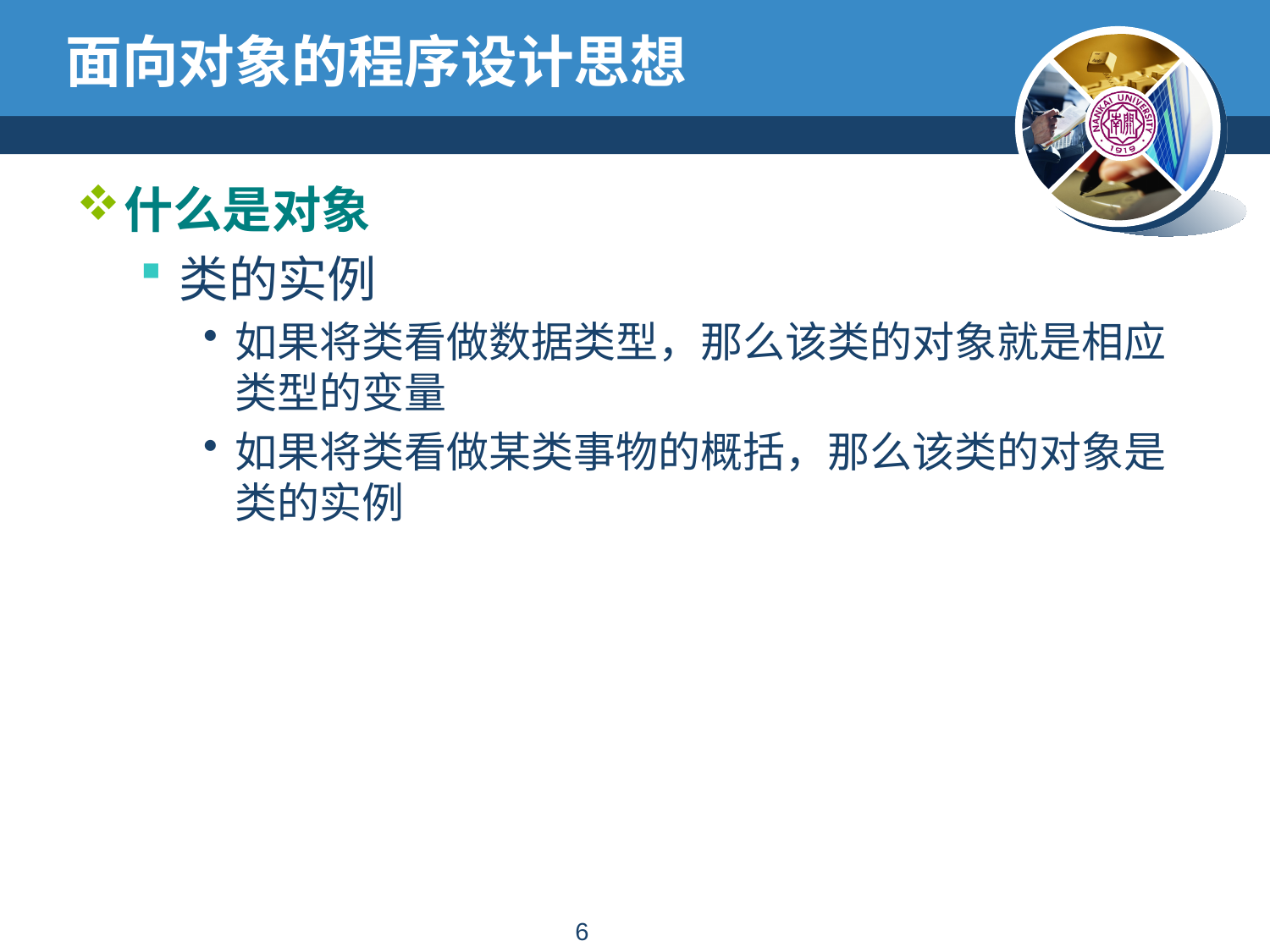

# 面向对象的程序设计思想
什么是对象
类的实例
如果将类看做数据类型，那么该类的对象就是相应类型的变量
如果将类看做某类事物的概括，那么该类的对象是类的实例
6